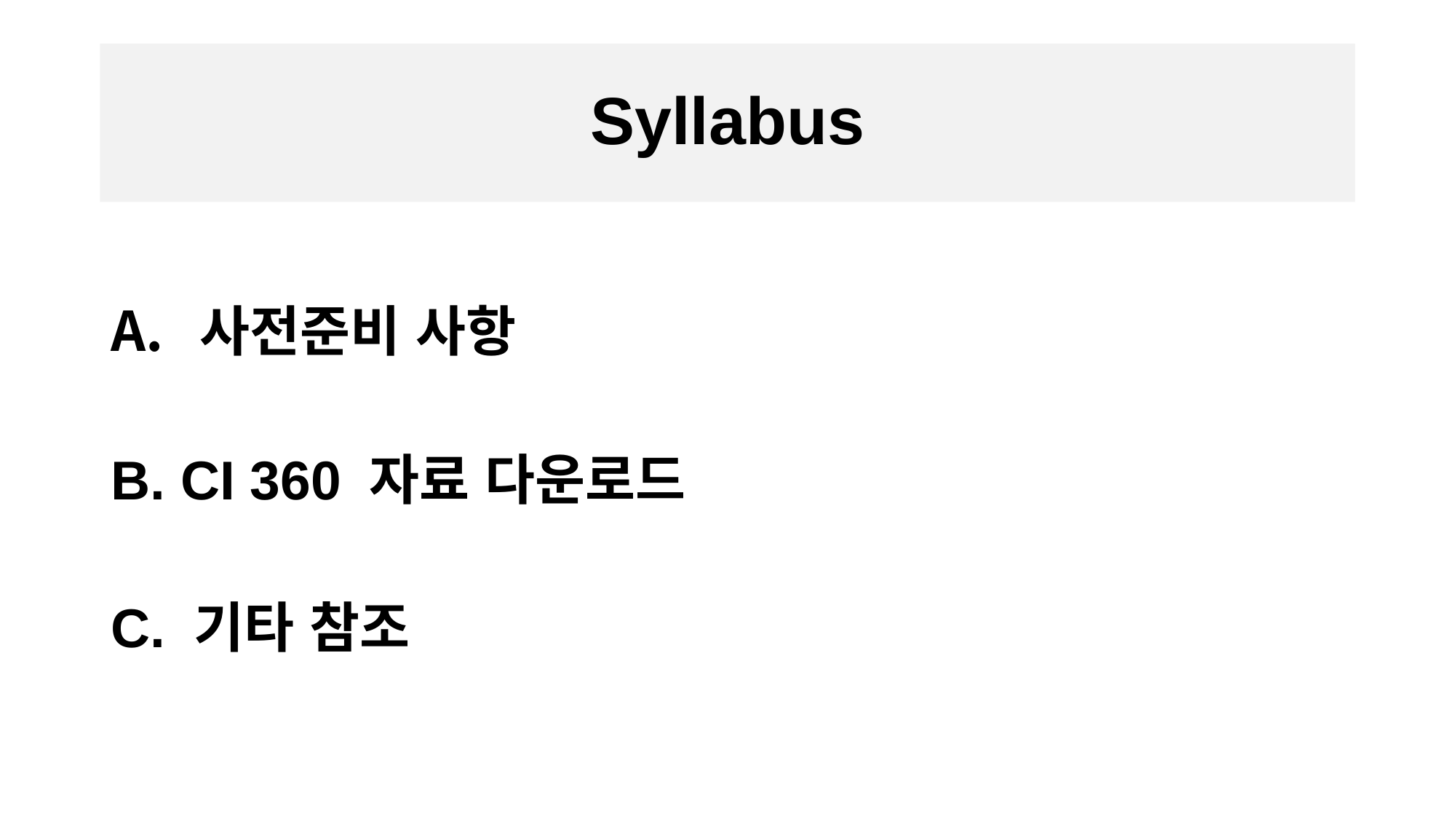

# Syllabus

사전준비 사항

B. CI 360 자료 다운로드

C. 기타 참조